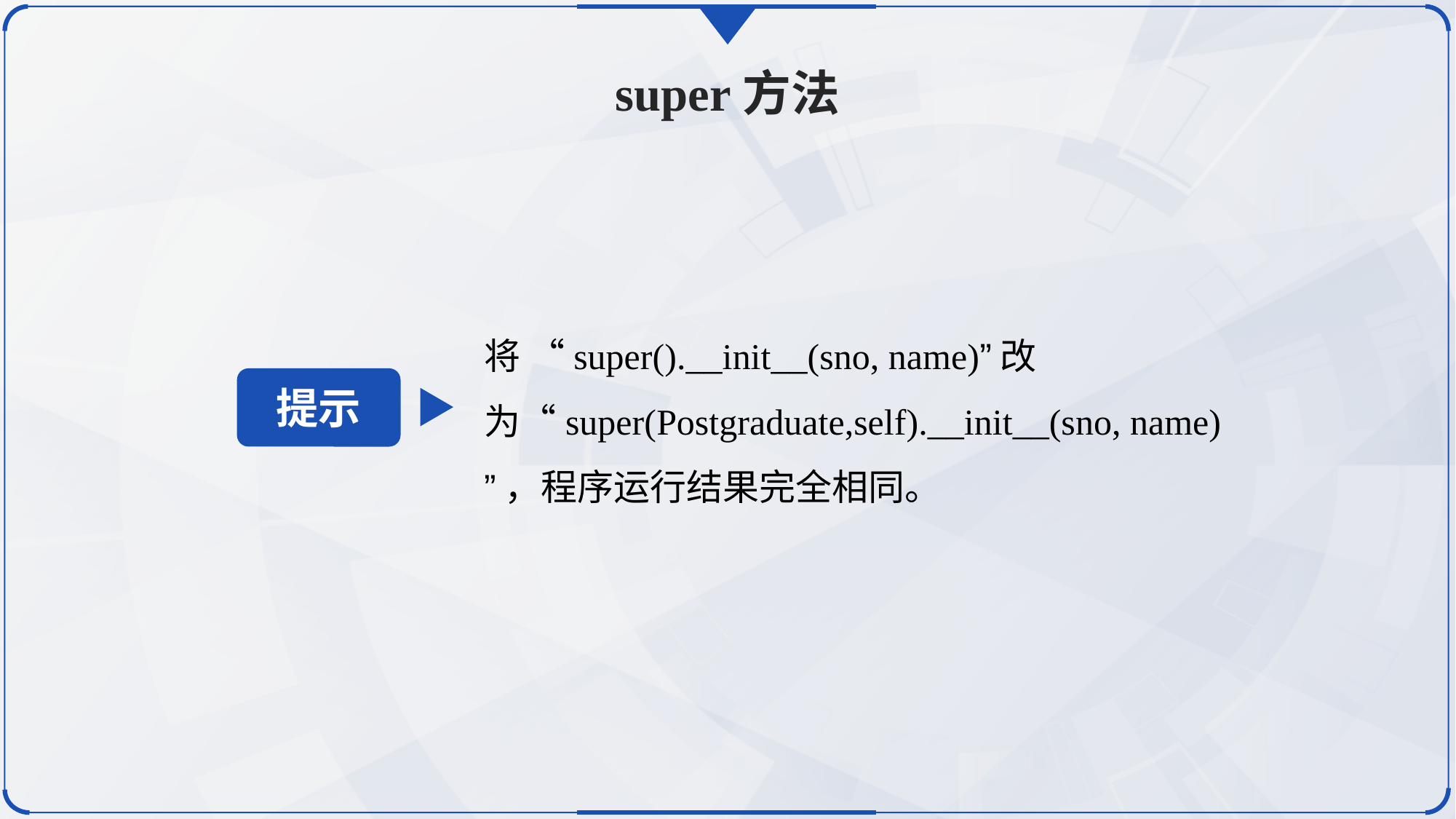

super方法
将 “super().__init__(sno, name)”改为“super(Postgraduate,self).__init__(sno, name) ”，程序运行结果完全相同。

提示